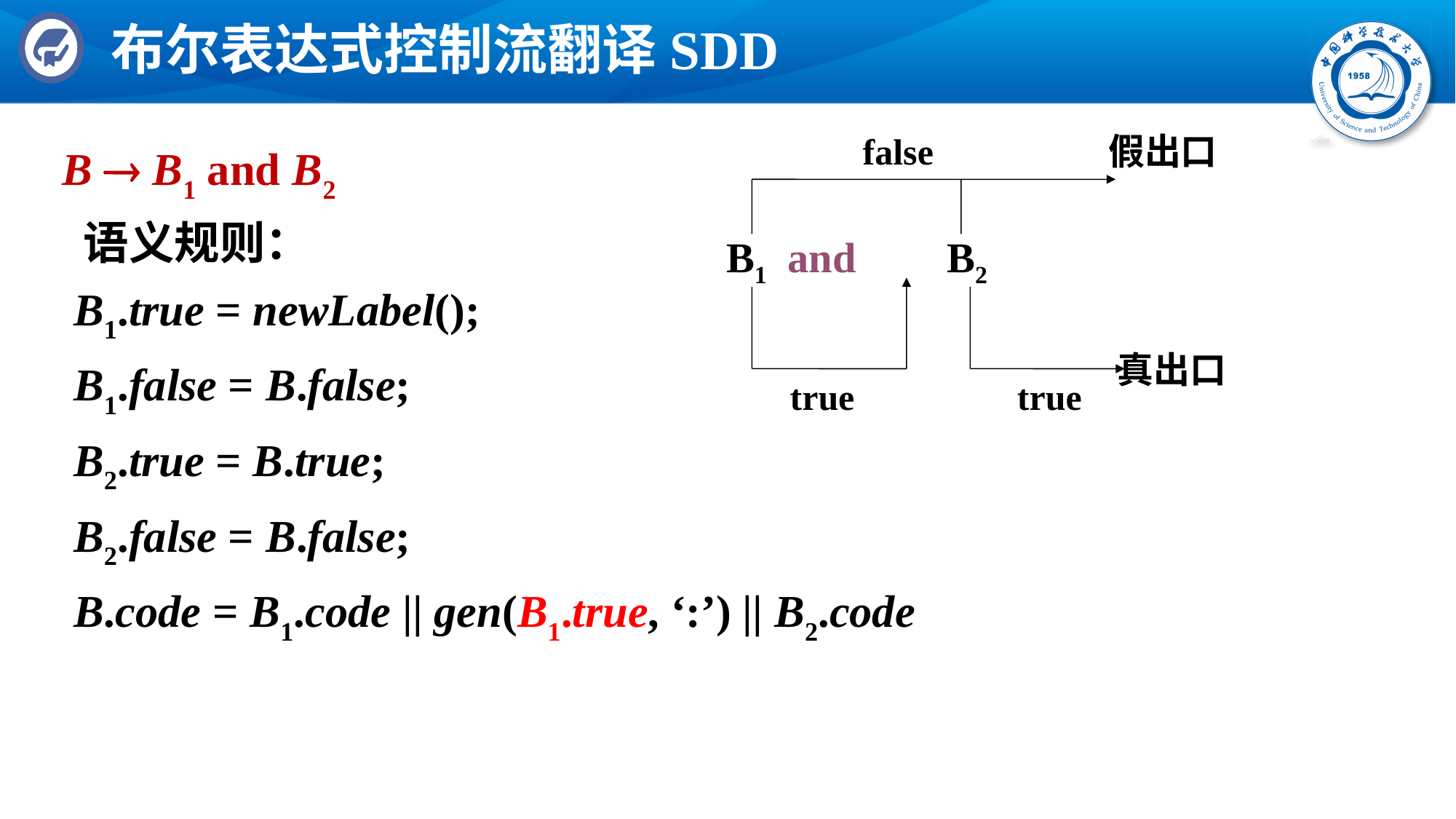

# 布尔表达式控制流翻译SDD
false
假出口
B → B1 and B2
 语义规则：
 B1.true = newLabel();
 B1.false = B.false;
 B2.true = B.true;
 B2.false = B.false;
 B.code = B1.code || gen(B1.true, ‘:’) || B2.code

B1  and   M  B2

真出口

true

true